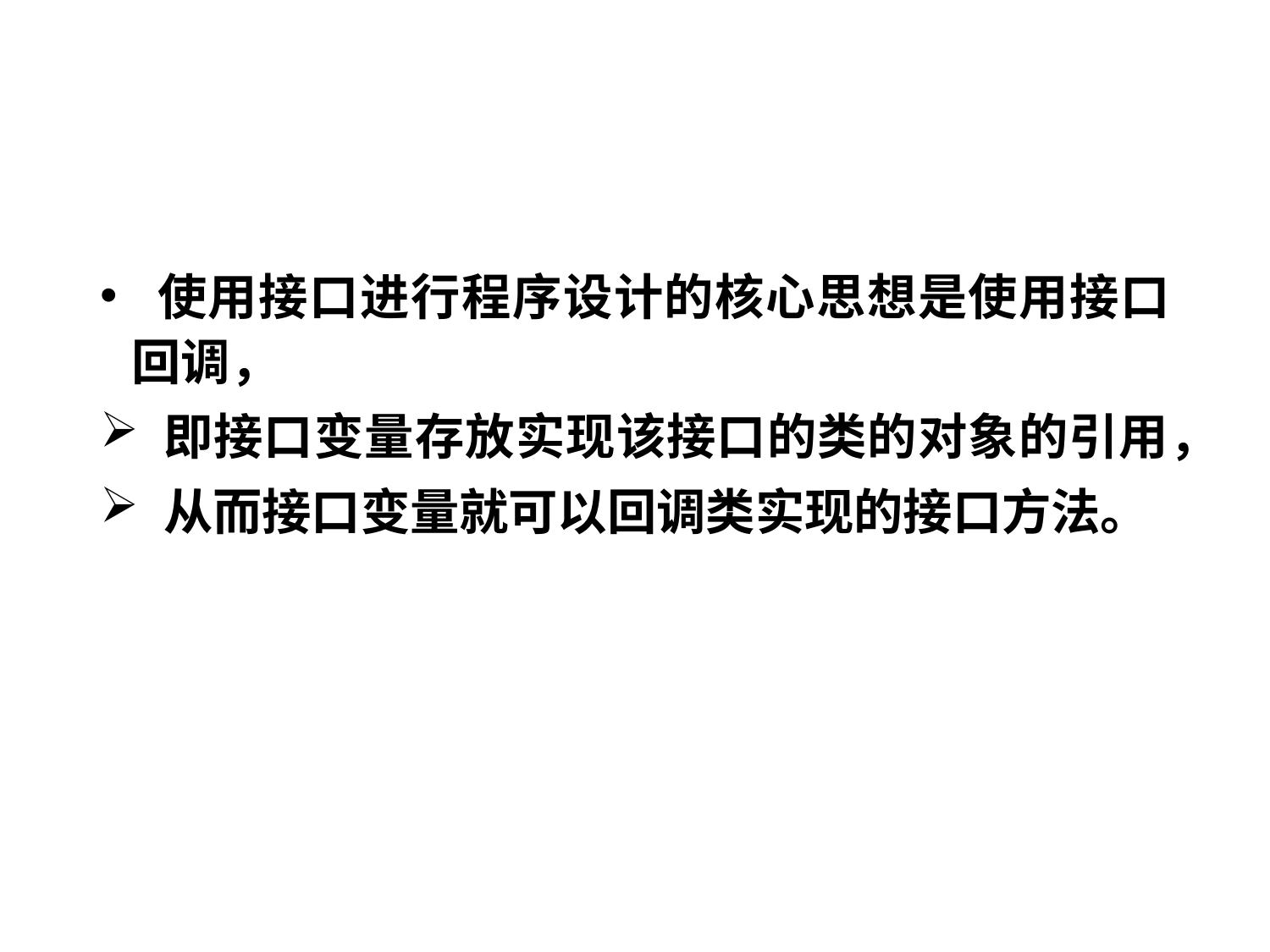

#
 使用接口进行程序设计的核心思想是使用接口回调，
即接口变量存放实现该接口的类的对象的引用，
从而接口变量就可以回调类实现的接口方法。